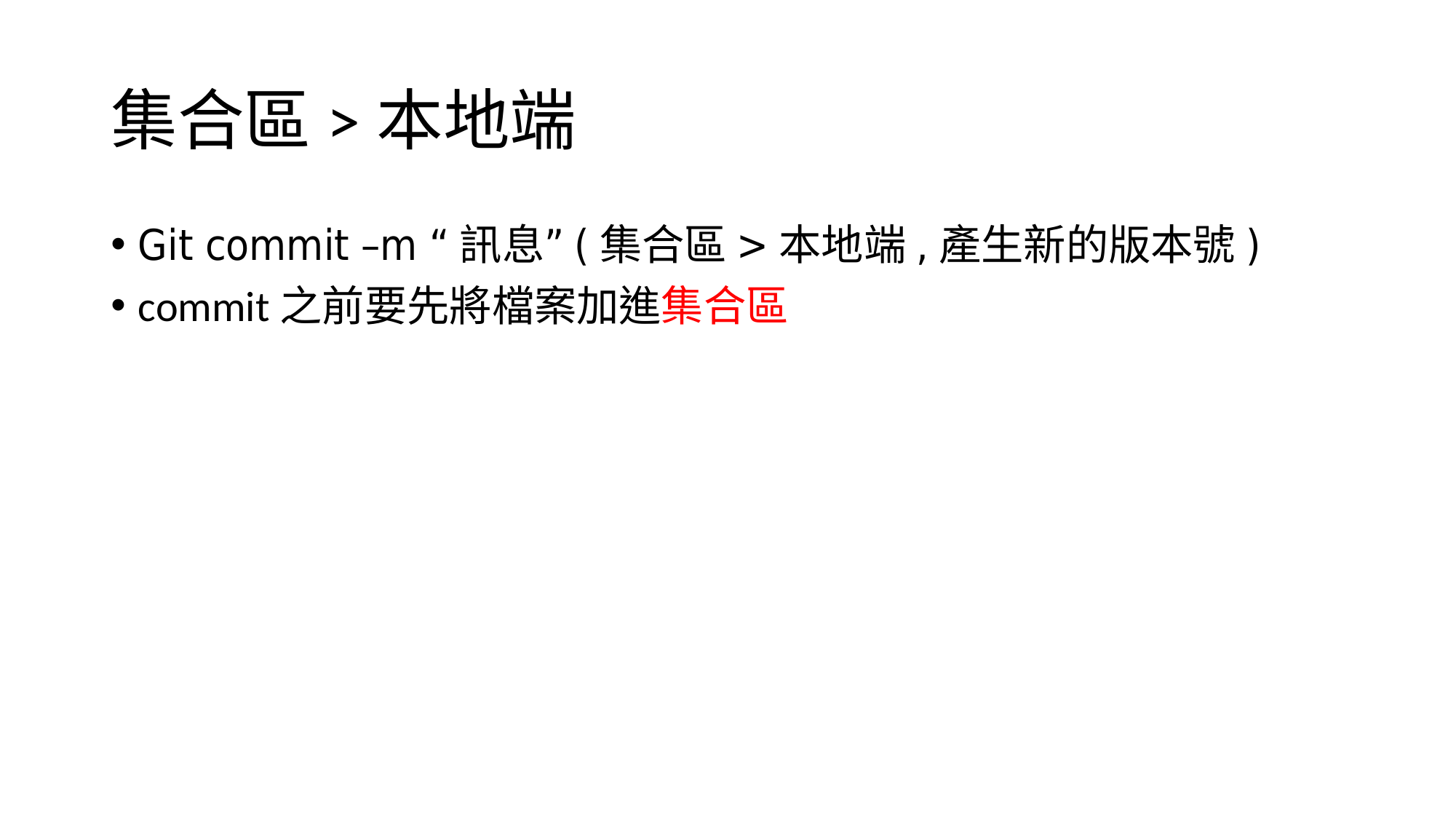

# 集合區>本地端
Git commit –m “訊息”(集合區>本地端,產生新的版本號)
commit之前要先將檔案加進集合區